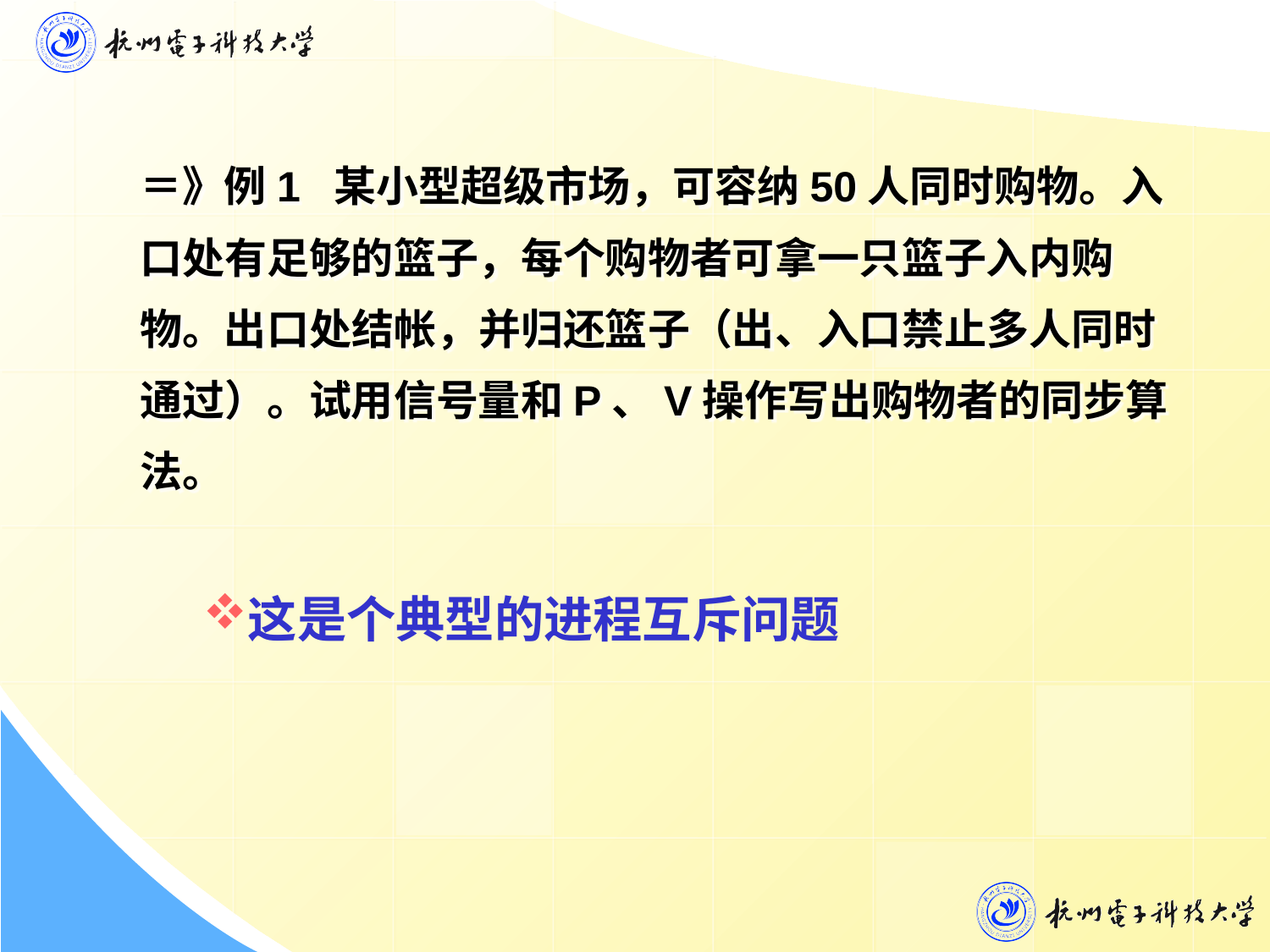

# ＝》例1  某小型超级市场，可容纳50人同时购物。入口处有足够的篮子，每个购物者可拿一只篮子入内购物。出口处结帐，并归还篮子（出、入口禁止多人同时通过）。试用信号量和P、V操作写出购物者的同步算法。
这是个典型的进程互斥问题